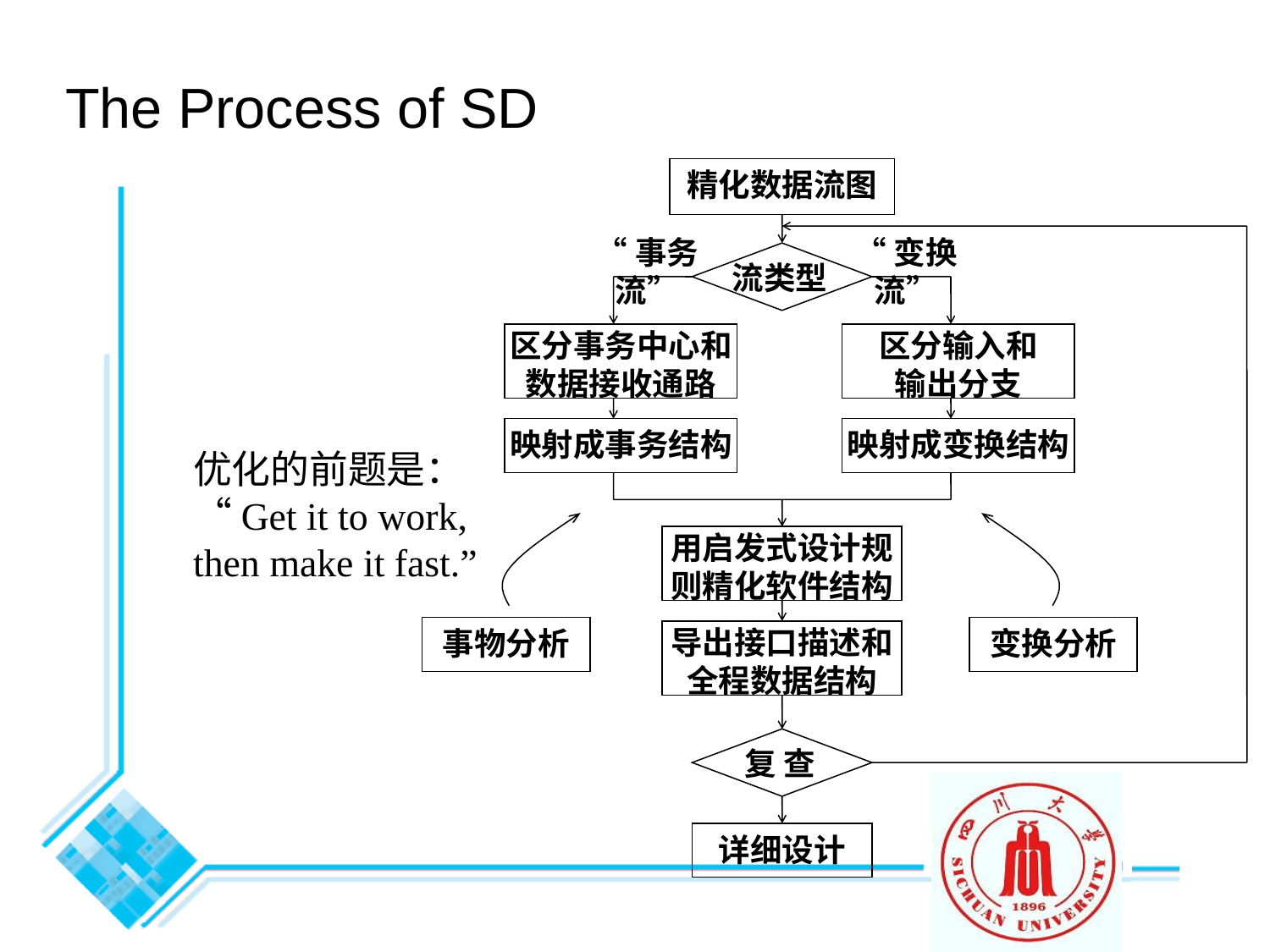

The Process of SD
精化数据流图

“变换流”
“事务流”

流类型

区分事务中心和数据接收通路
区分输入和
输出分支

映射成事务结构
映射成变换结构
优化的前题是：“Get it to work, then make it fast.”

用启发式设计规则精化软件结构

事物分析
变换分析
导出接口描述和
全程数据结构

复 查

详细设计